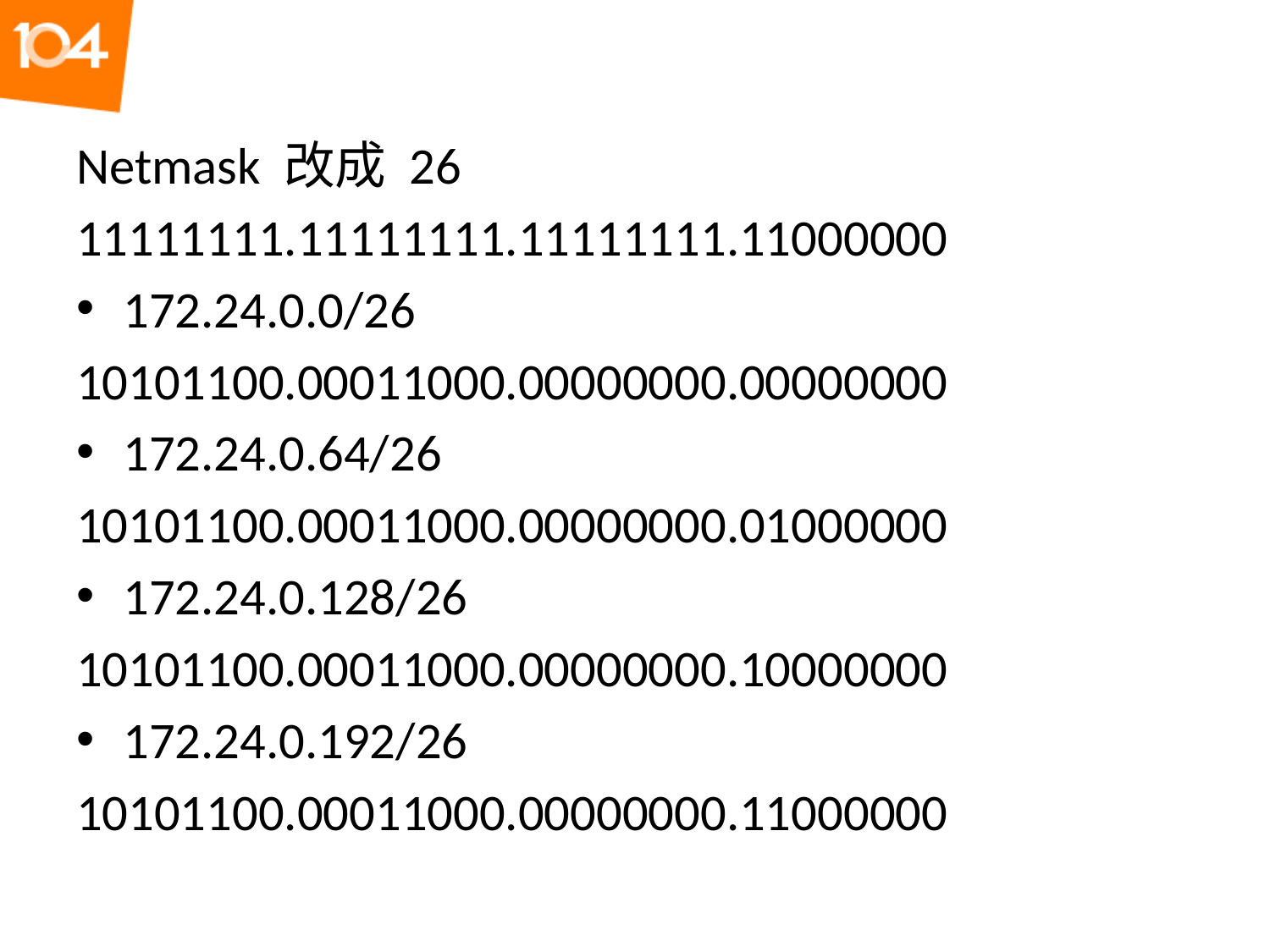

Netmask 改成 26
11111111.11111111.11111111.11000000
172.24.0.0/26
10101100.00011000.00000000.00000000
172.24.0.64/26
10101100.00011000.00000000.01000000
172.24.0.128/26
10101100.00011000.00000000.10000000
172.24.0.192/26
10101100.00011000.00000000.11000000